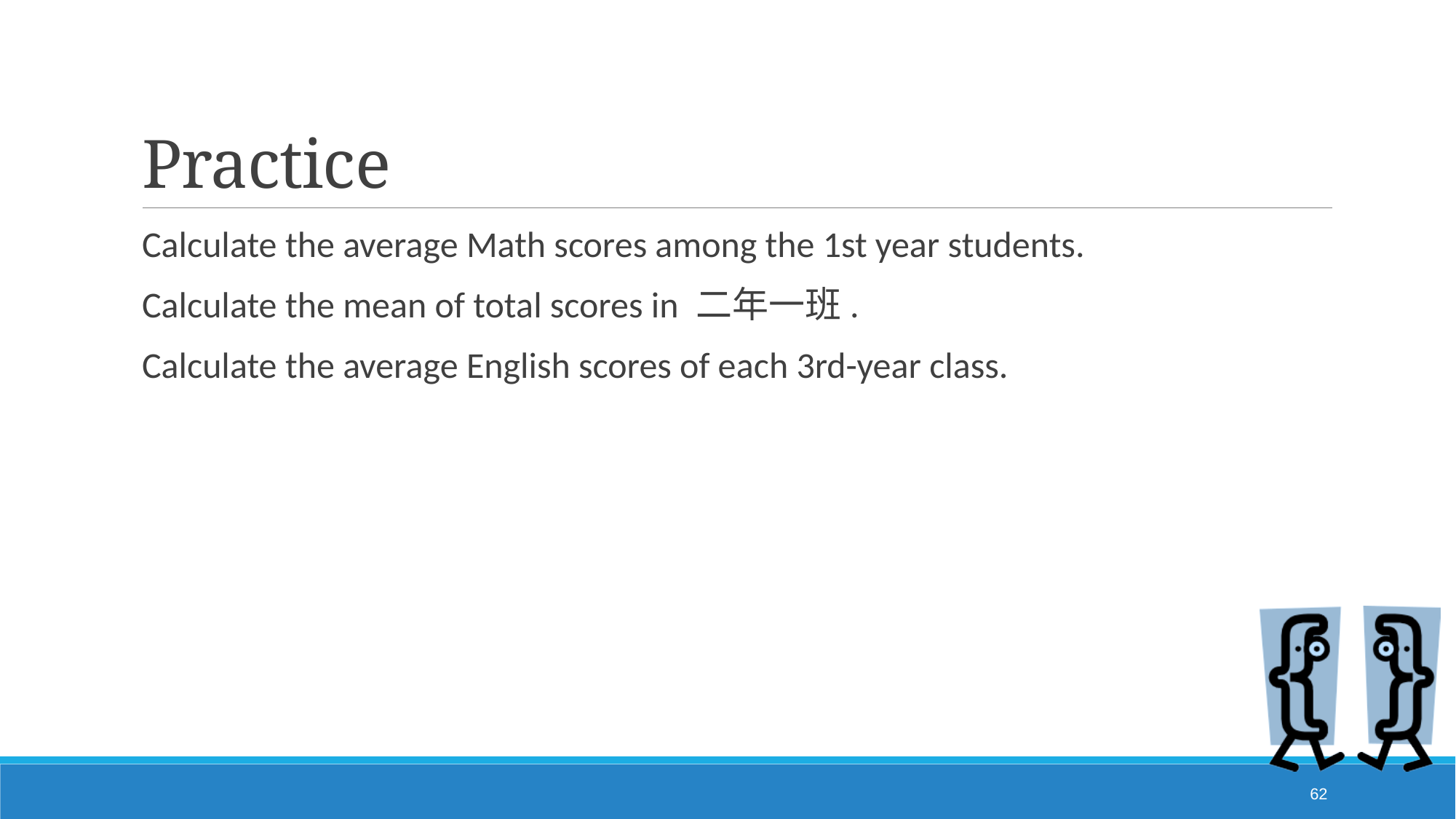

# Practice
Calculate the average Math scores among the 1st year students.
Calculate the mean of total scores in 二年一班.
Calculate the average English scores of each 3rd-year class.

62